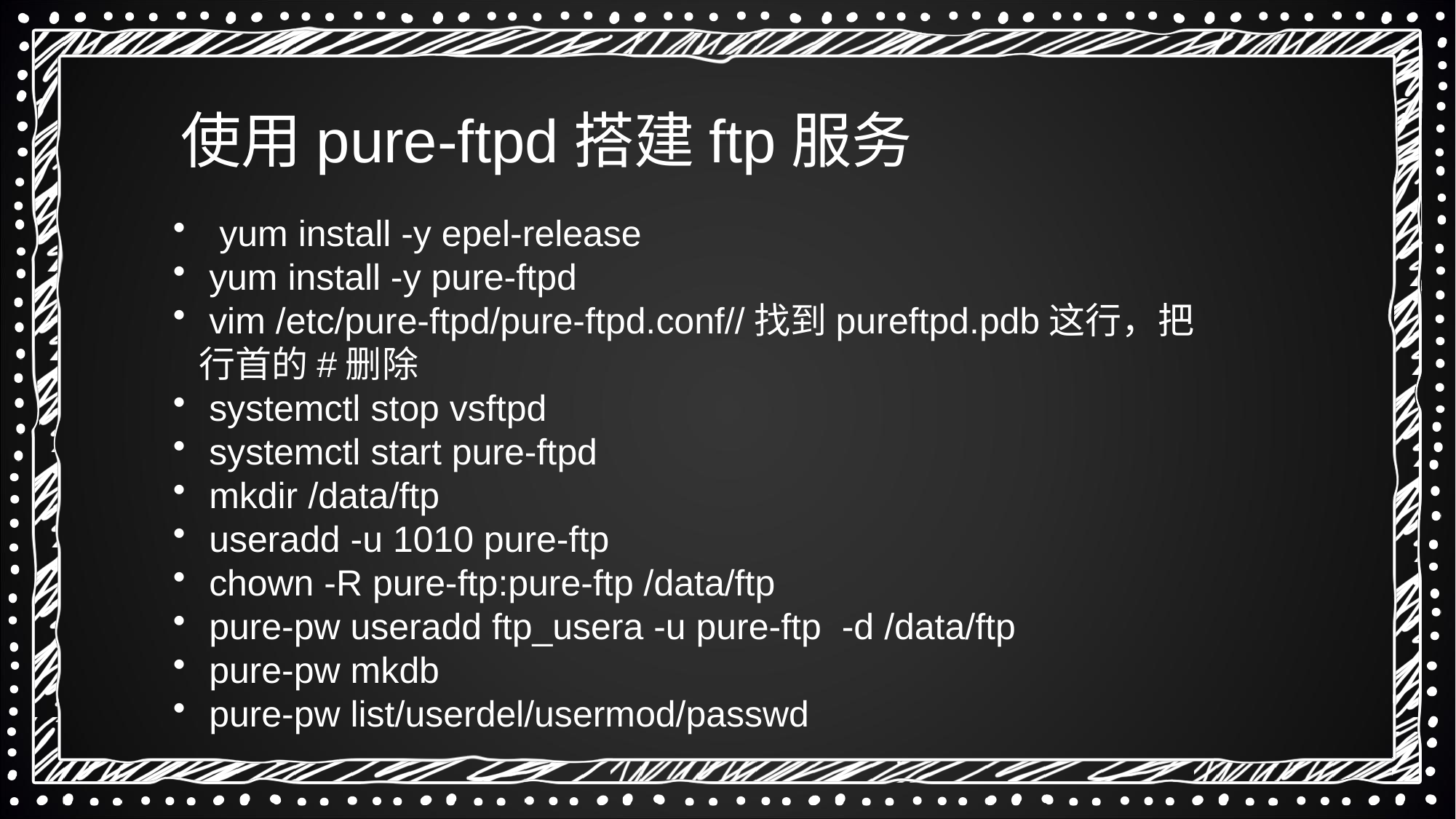

使用pure-ftpd搭建ftp服务
  yum install -y epel-release
 yum install -y pure-ftpd
 vim /etc/pure-ftpd/pure-ftpd.conf//找到pureftpd.pdb这行，把行首的#删除
 systemctl stop vsftpd
 systemctl start pure-ftpd
 mkdir /data/ftp
 useradd -u 1010 pure-ftp
 chown -R pure-ftp:pure-ftp /data/ftp
 pure-pw useradd ftp_usera -u pure-ftp  -d /data/ftp
 pure-pw mkdb
 pure-pw list/userdel/usermod/passwd